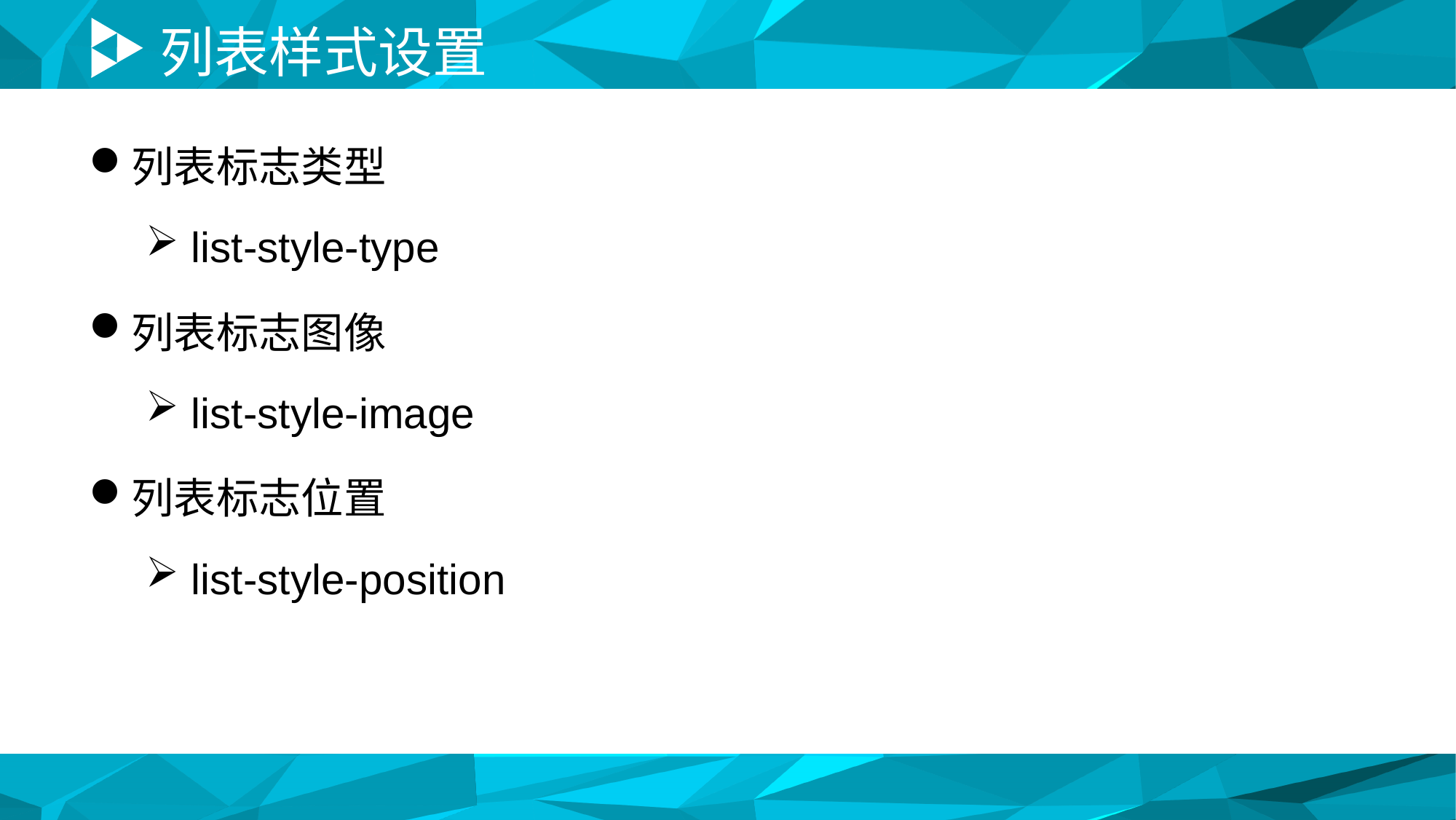

# 列表样式设置
列表标志类型
list-style-type
列表标志图像
list-style-image
列表标志位置
list-style-position